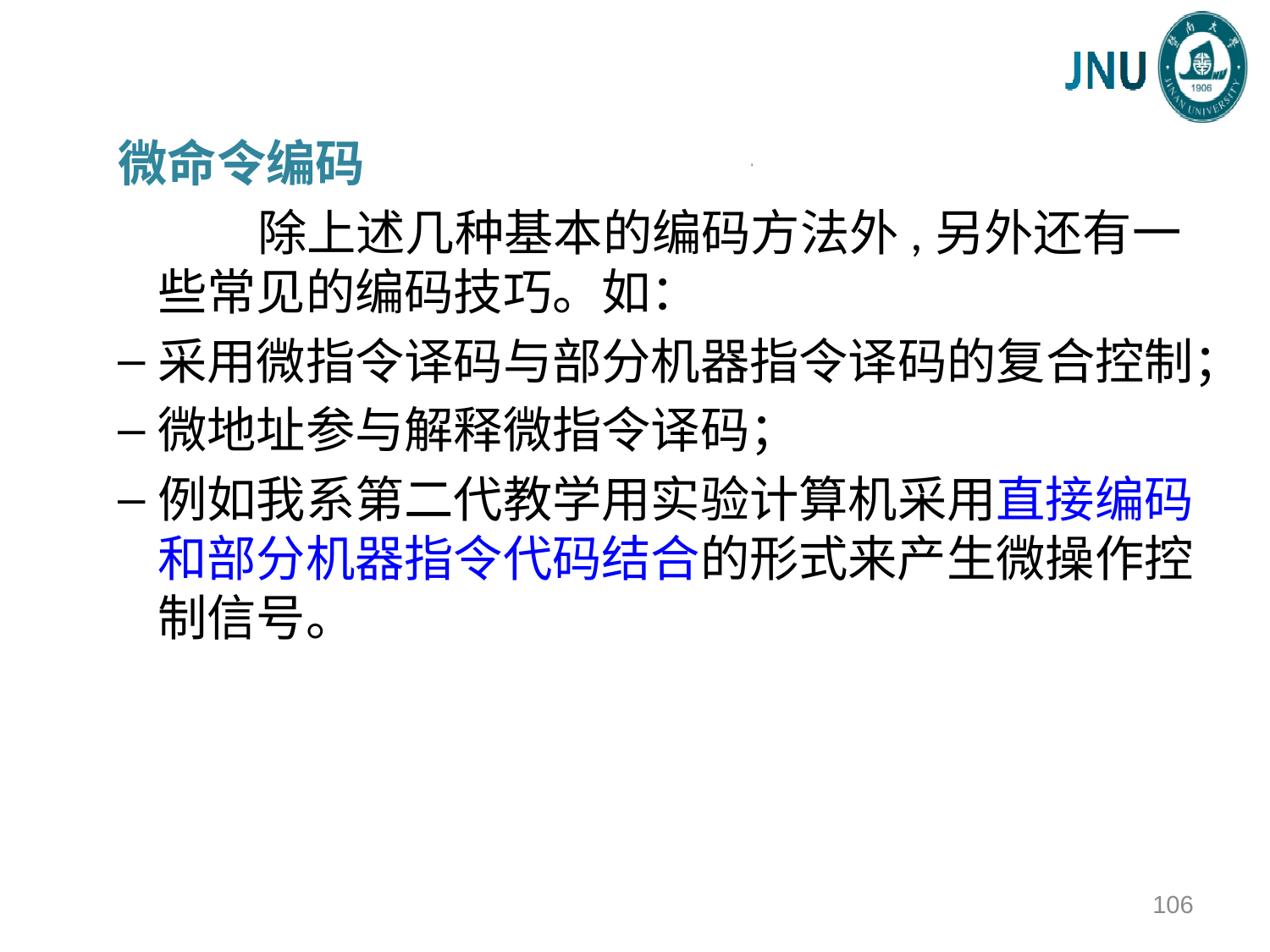

微命令编码
	        除上述几种基本的编码方法外,另外还有一些常见的编码技巧。如：
采用微指令译码与部分机器指令译码的复合控制；
微地址参与解释微指令译码；
例如我系第二代教学用实验计算机采用直接编码和部分机器指令代码结合的形式来产生微操作控制信号。
106